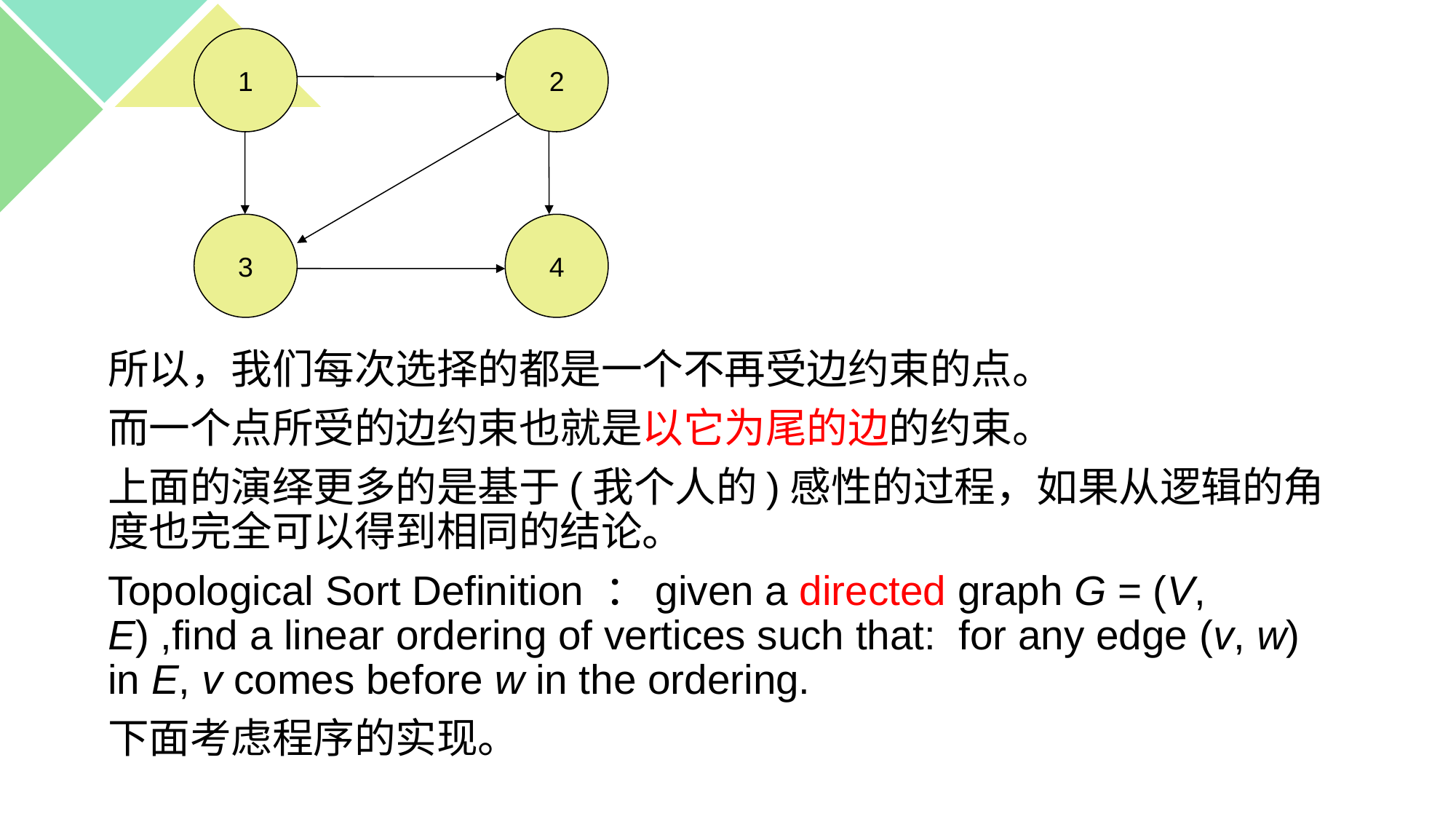

1
2

3
4

#

所以，我们每次选择的都是一个不再受边约束的点。
而一个点所受的边约束也就是以它为尾的边的约束。
上面的演绎更多的是基于(我个人的)感性的过程，如果从逻辑的角度也完全可以得到相同的结论。
Topological Sort Definition ：given a directed graph G = (V, E) ,find a linear ordering of vertices such that:  for any edge (v, w) in E, v comes before w in the ordering.
下面考虑程序的实现。